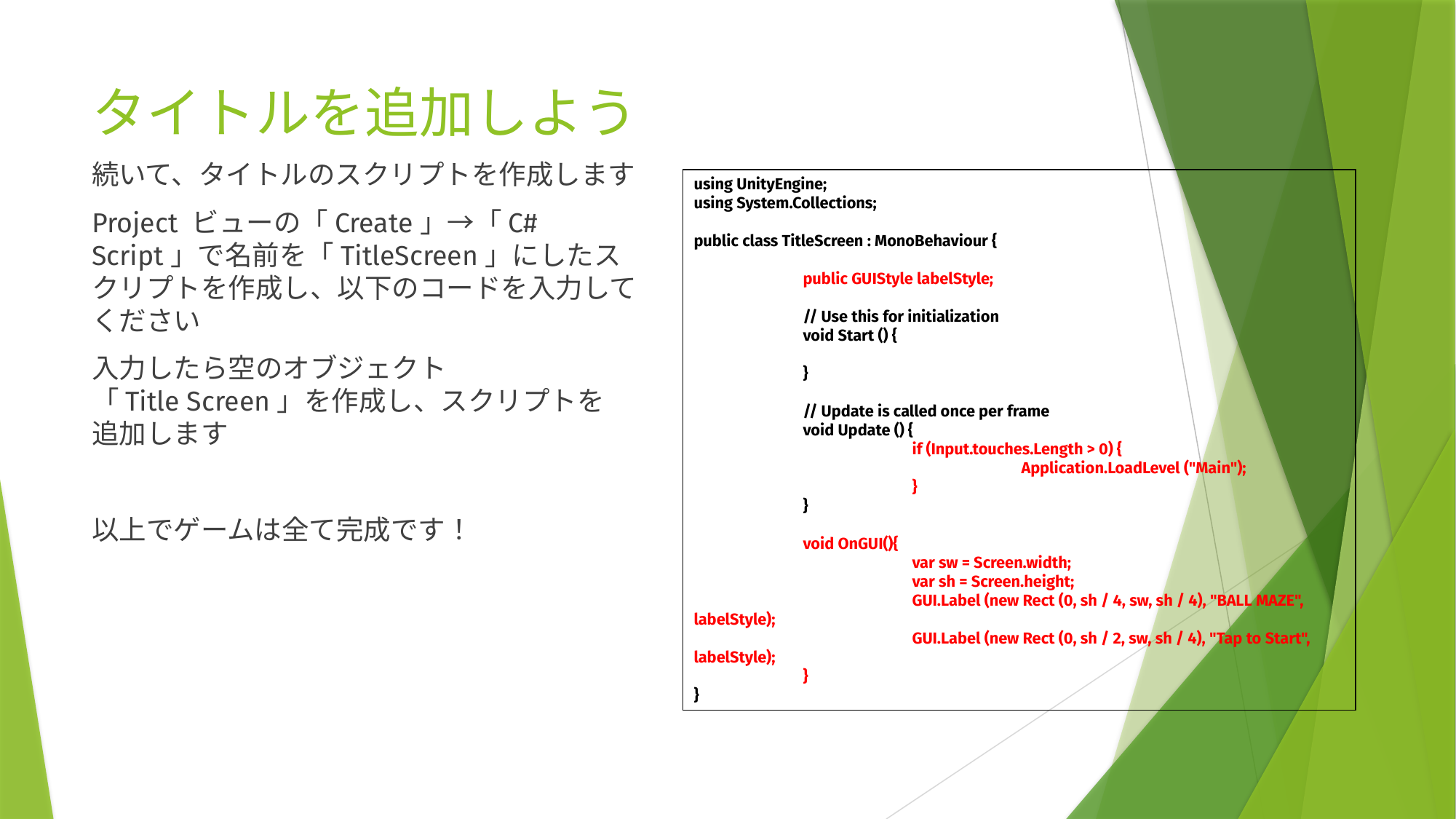

# タイトルを追加しよう
続いて、タイトルのスクリプトを作成します
Project ビューの「Create」→「C# Script」で名前を「TitleScreen」にしたスクリプトを作成し、以下のコードを入力してください
入力したら空のオブジェクト
「Title Screen」を作成し、スクリプトを
追加します

以上でゲームは全て完成です！

| using UnityEngine; using System.Collections; public class TitleScreen : MonoBehaviour { public GUIStyle labelStyle; // Use this for initialization void Start () { } // Update is called once per frame void Update () { if (Input.touches.Length > 0) { Application.LoadLevel ("Main"); } } void OnGUI(){ var sw = Screen.width; var sh = Screen.height; GUI.Label (new Rect (0, sh / 4, sw, sh / 4), "BALL MAZE", labelStyle); GUI.Label (new Rect (0, sh / 2, sw, sh / 4), "Tap to Start", labelStyle); } } |
| --- |